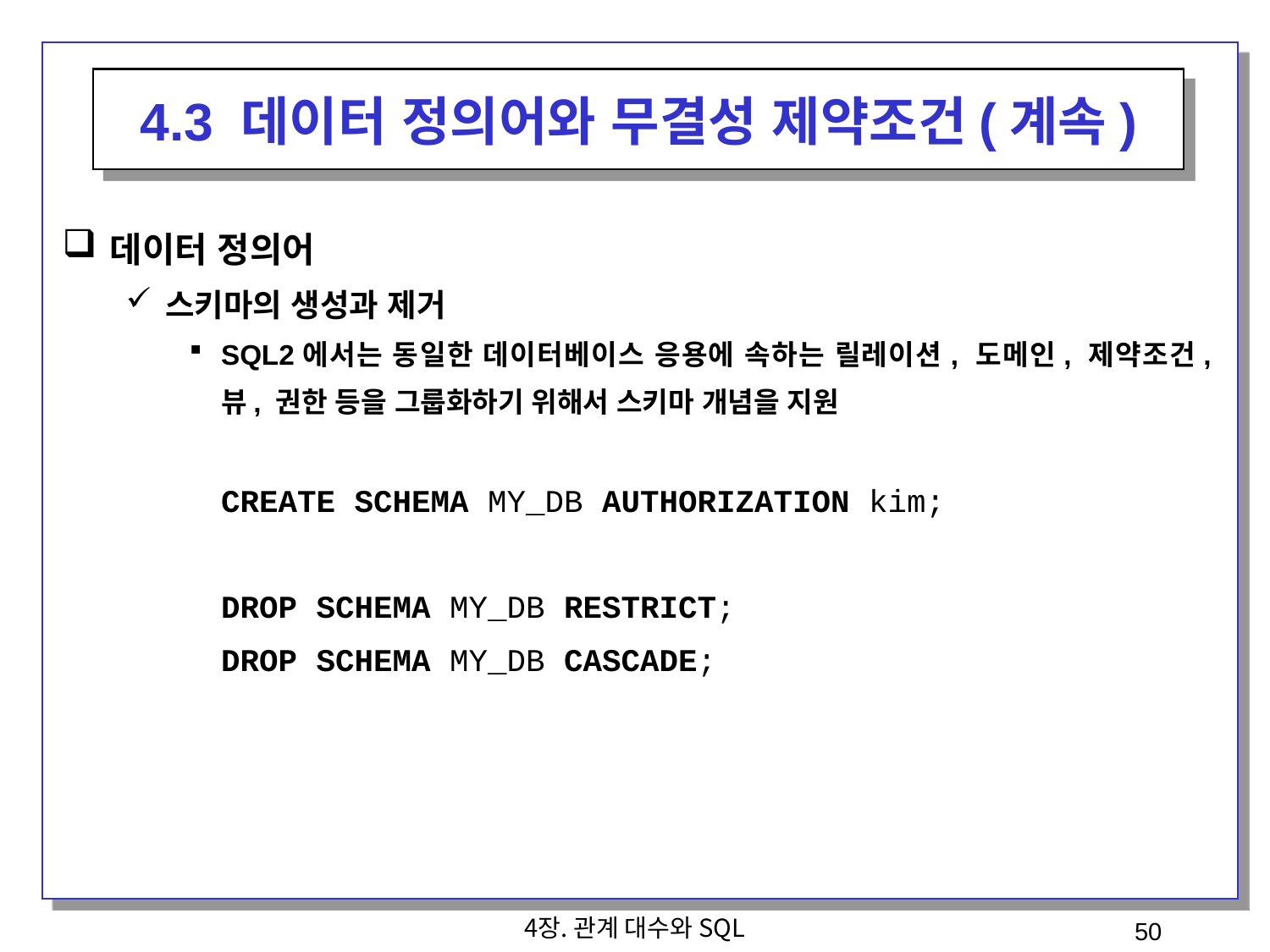

4.3 데이터 정의어와 무결성 제약조건(계속)
데이터 정의어
스키마의 생성과 제거
SQL2에서는 동일한 데이터베이스 응용에 속하는 릴레이션, 도메인, 제약조건, 뷰, 권한 등을 그룹화하기 위해서 스키마 개념을 지원

	CREATE SCHEMA MY_DB AUTHORIZATION kim;

	DROP SCHEMA MY_DB RESTRICT;
	DROP SCHEMA MY_DB CASCADE;

4장. 관계 대수와 SQL
50